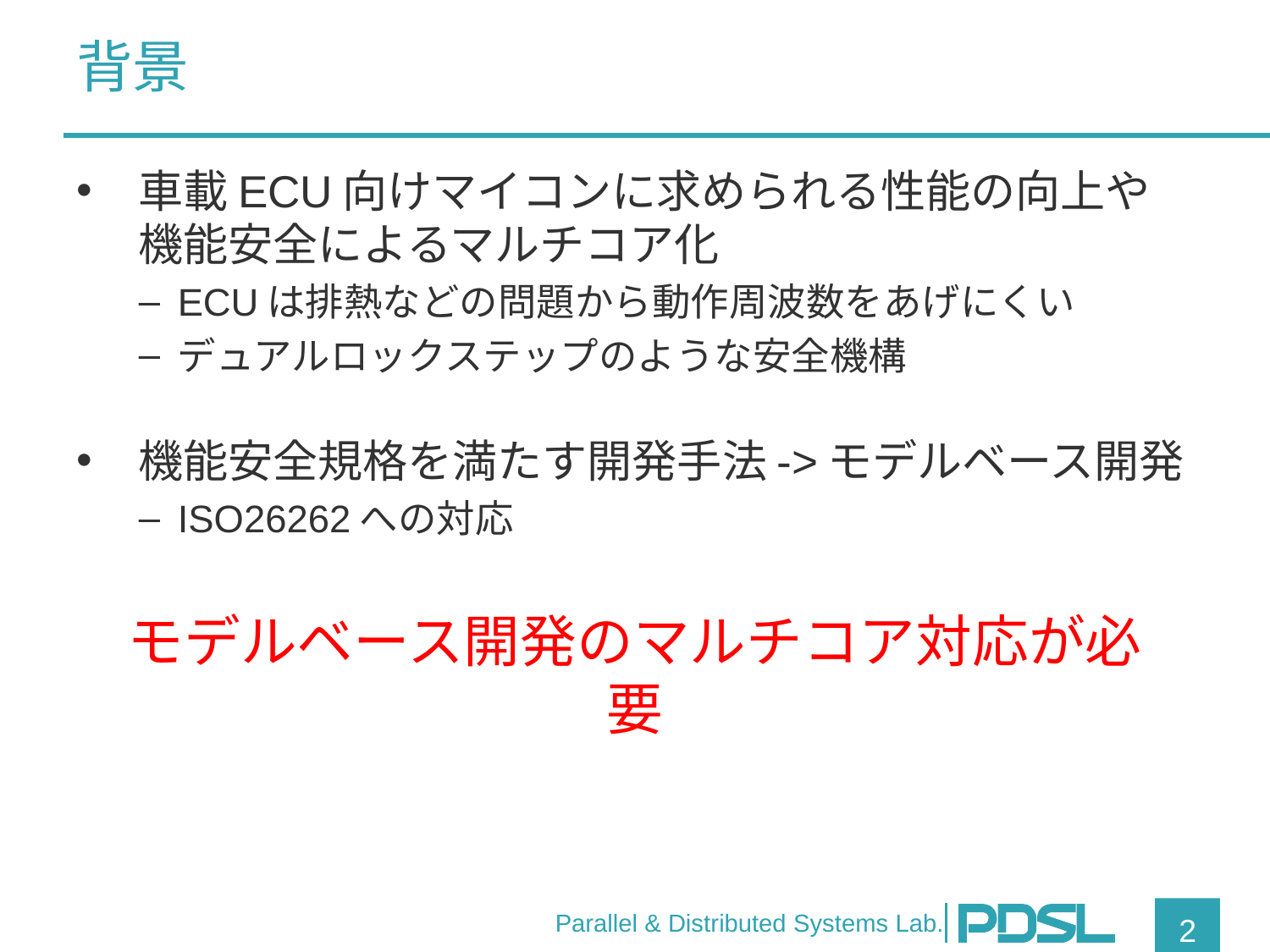

# 背景
車載ECU向けマイコンに求められる性能の向上や
機能安全によるマルチコア化
ECUは排熱などの問題から動作周波数をあげにくい
デュアルロックステップのような安全機構
機能安全規格を満たす開発手法->モデルベース開発
ISO26262への対応
モデルベース開発のマルチコア対応が必要